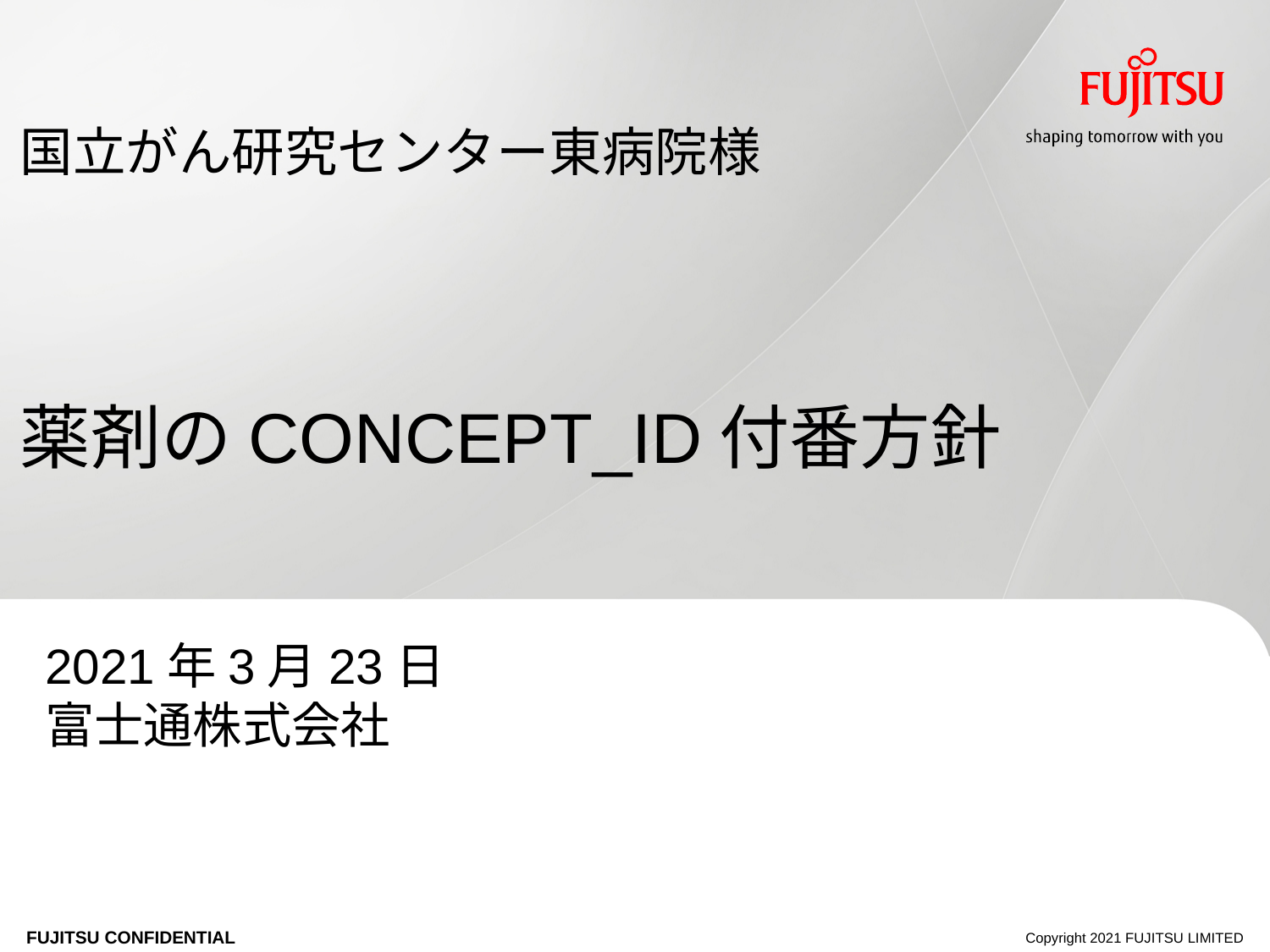

国立がん研究センター東病院様

薬剤のCONCEPT_ID付番方針
2021年3月23日
富士通株式会社
1
Copyright 2021 FUJITSU LIMITED